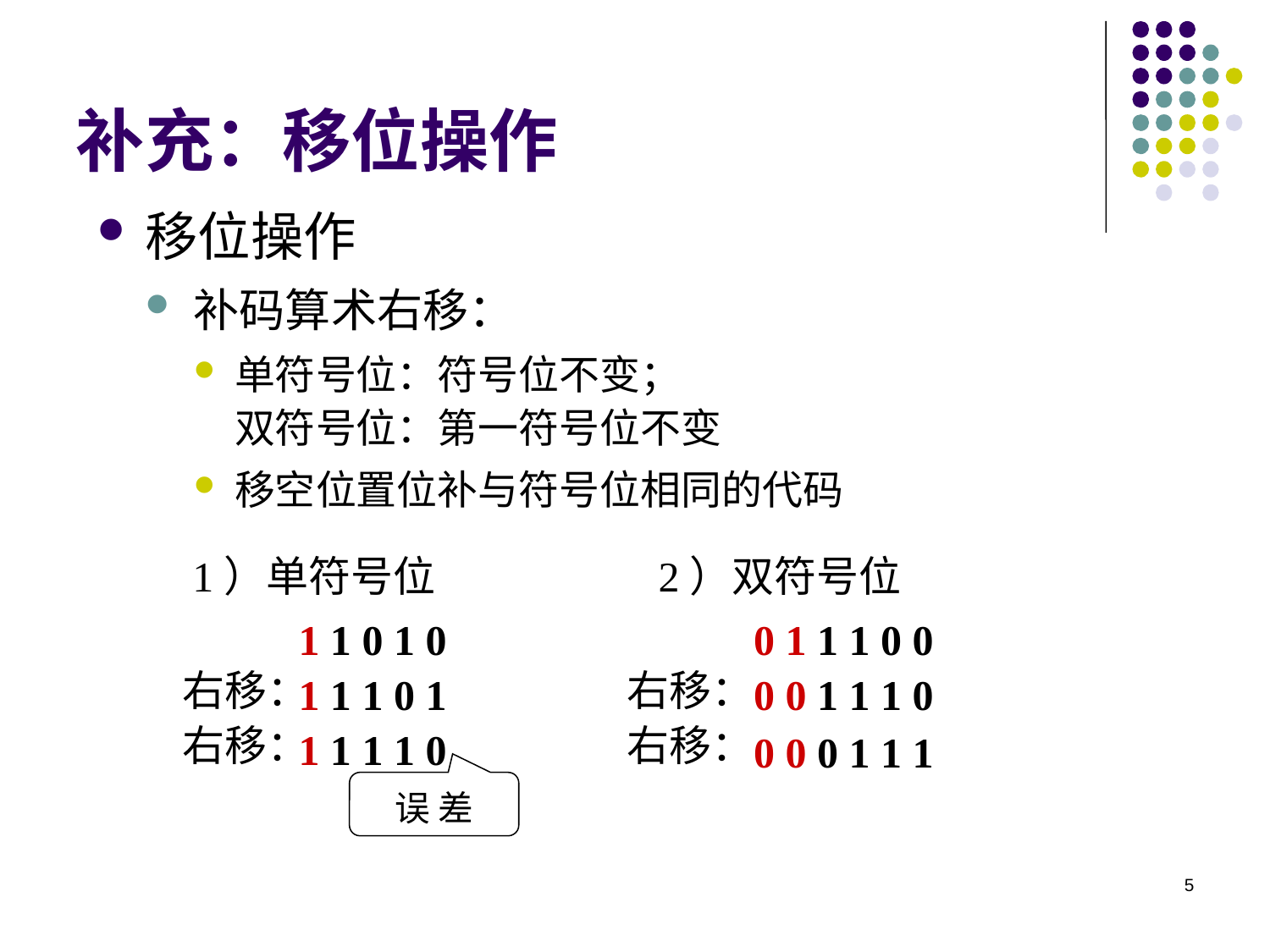

补充：移位操作
移位操作
补码算术右移：
单符号位：符号位不变；
双符号位：第一符号位不变
移空位置位补与符号位相同的代码

1）单符号位
2）双符号位
1 1 0 1 0
0 1 1 1 0 0
右移：
右移：
1 1 1 0 1
0 0 1 1 1 0
右移：
右移：
1 1 1 1 0
0 0 0 1 1 1
误 差

5